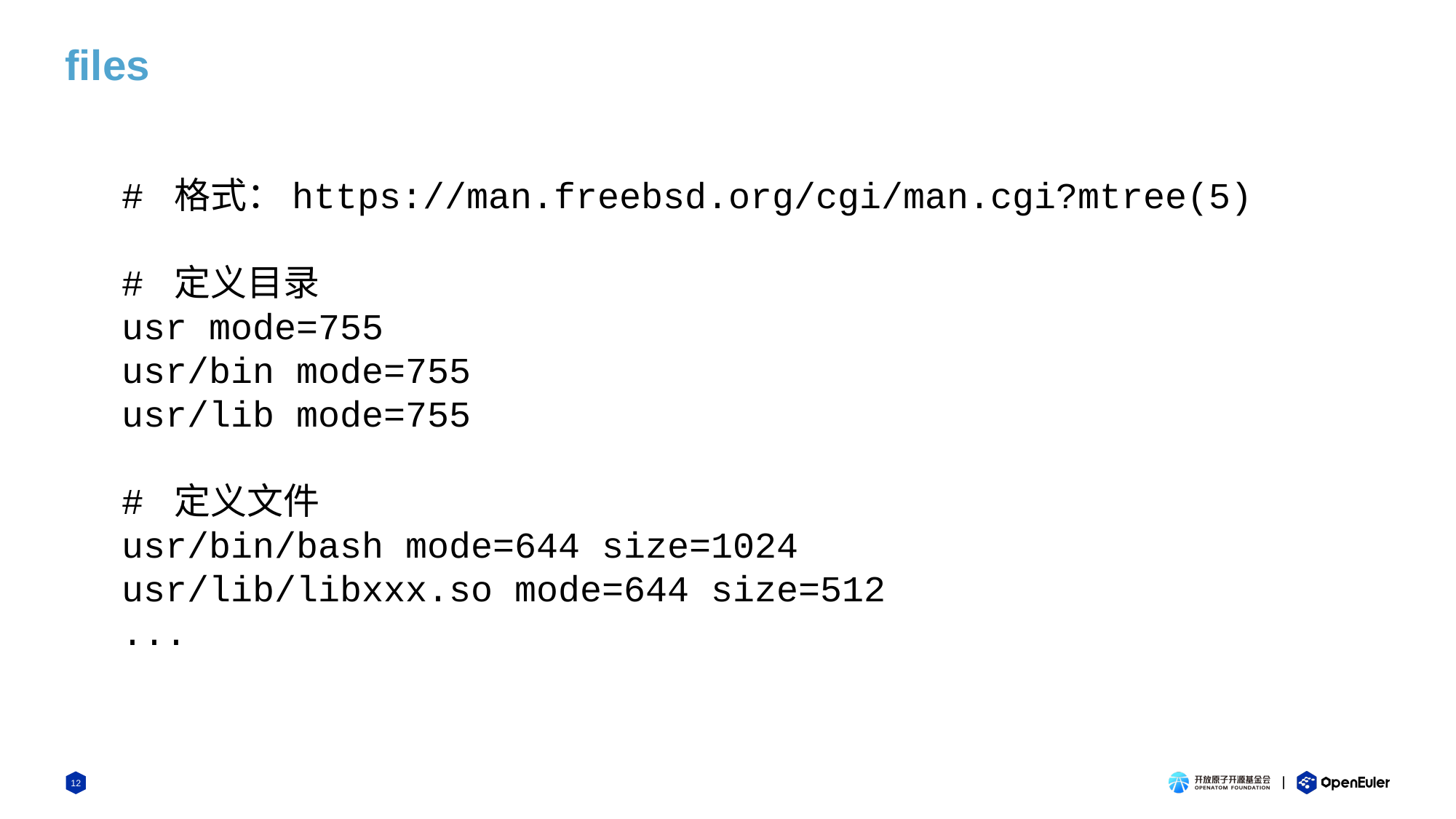

# files

# 格式：https://man.freebsd.org/cgi/man.cgi?mtree(5)

# 定义目录
usr mode=755
usr/bin mode=755
usr/lib mode=755

# 定义文件
usr/bin/bash mode=644 size=1024
usr/lib/libxxx.so mode=644 size=512
...
12